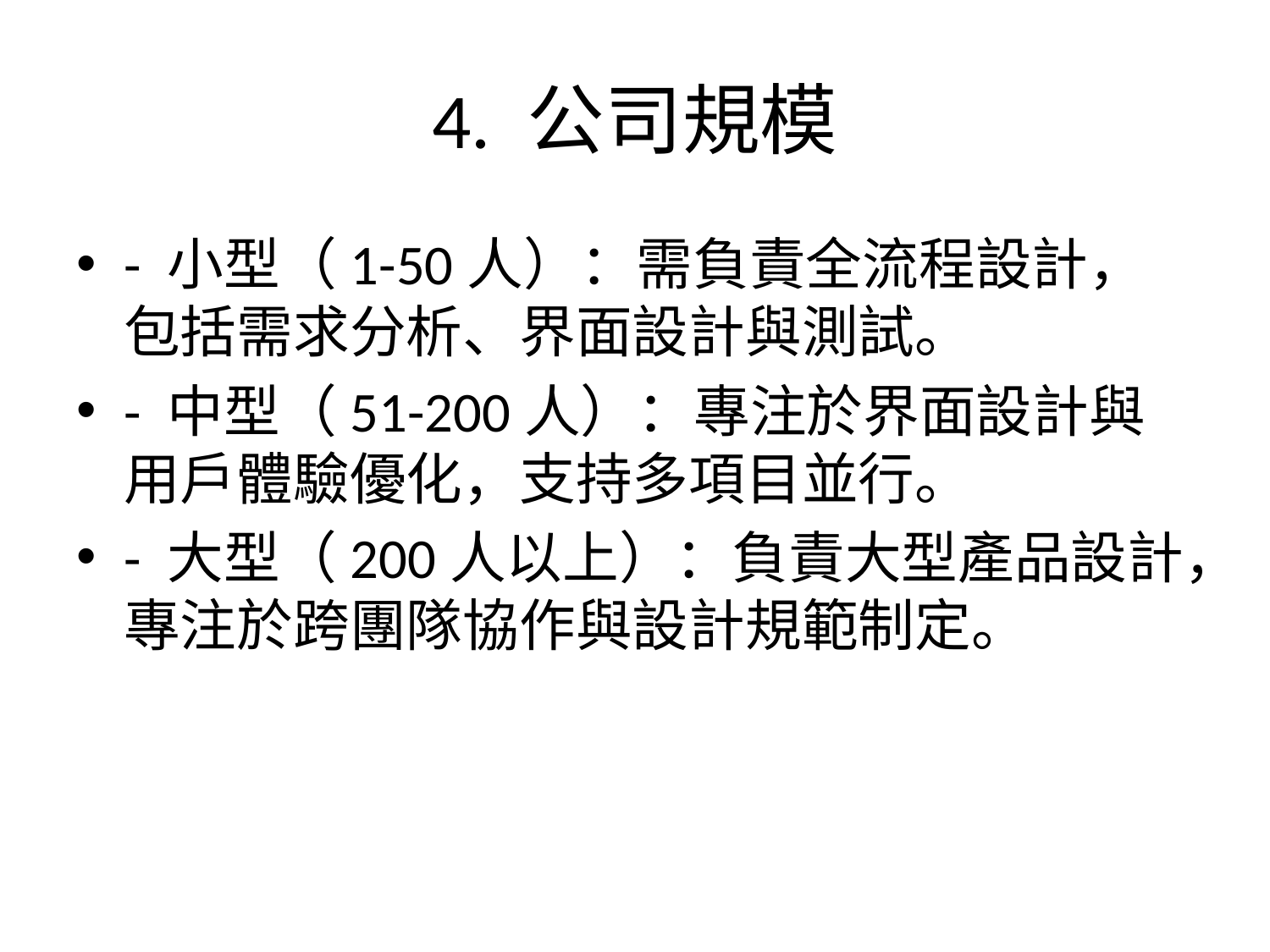

# 4. 公司規模
- 小型（1-50人）：需負責全流程設計，包括需求分析、界面設計與測試。
- 中型（51-200人）：專注於界面設計與用戶體驗優化，支持多項目並行。
- 大型（200人以上）：負責大型產品設計，專注於跨團隊協作與設計規範制定。